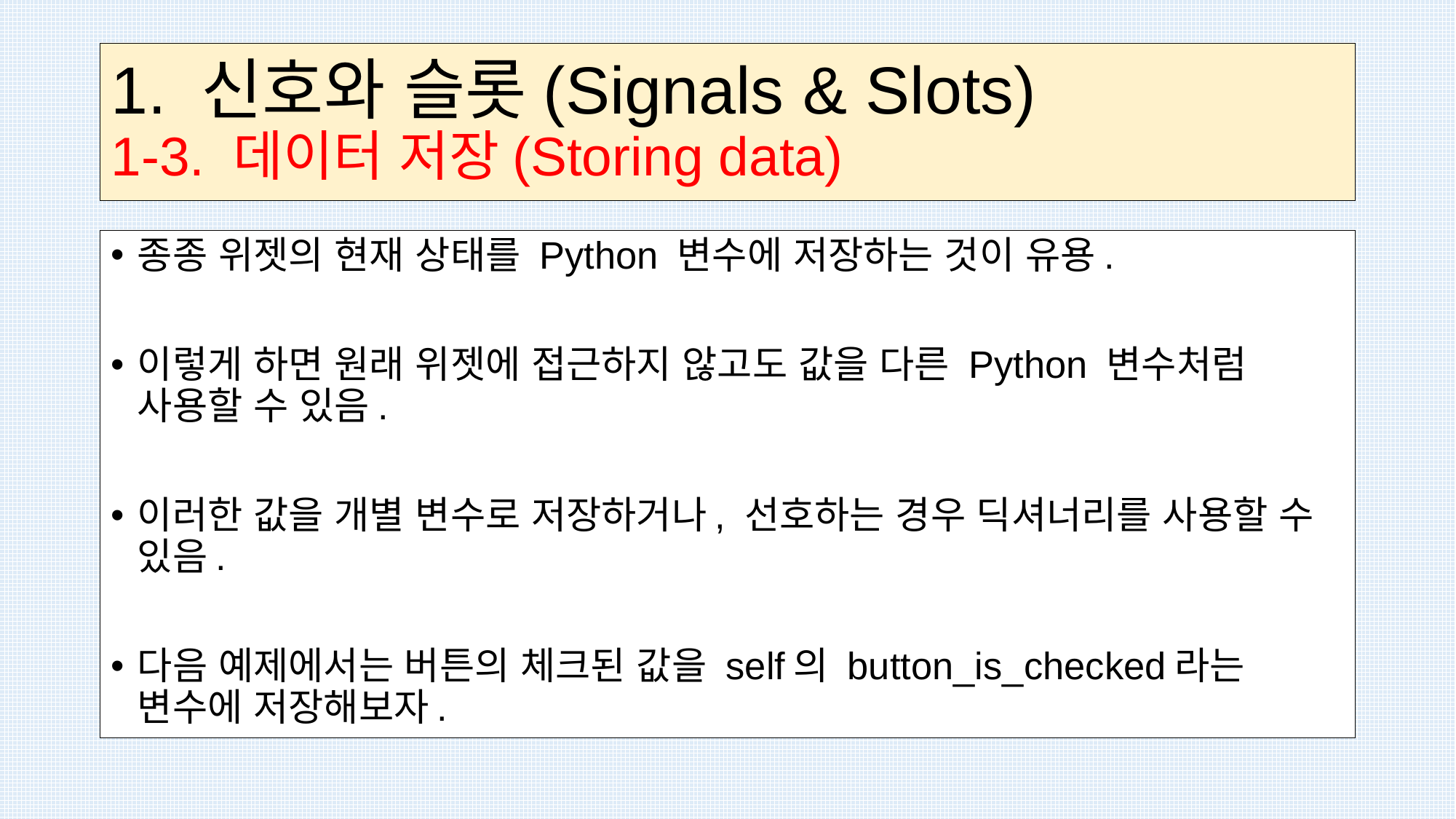

# 1. 신호와 슬롯(Signals & Slots) 1-3. 데이터 저장(Storing data)
종종 위젯의 현재 상태를 Python 변수에 저장하는 것이 유용.

이렇게 하면 원래 위젯에 접근하지 않고도 값을 다른 Python 변수처럼 사용할 수 있음.

이러한 값을 개별 변수로 저장하거나, 선호하는 경우 딕셔너리를 사용할 수 있음.

다음 예제에서는 버튼의 체크된 값을 self의 button_is_checked라는 변수에 저장해보자.